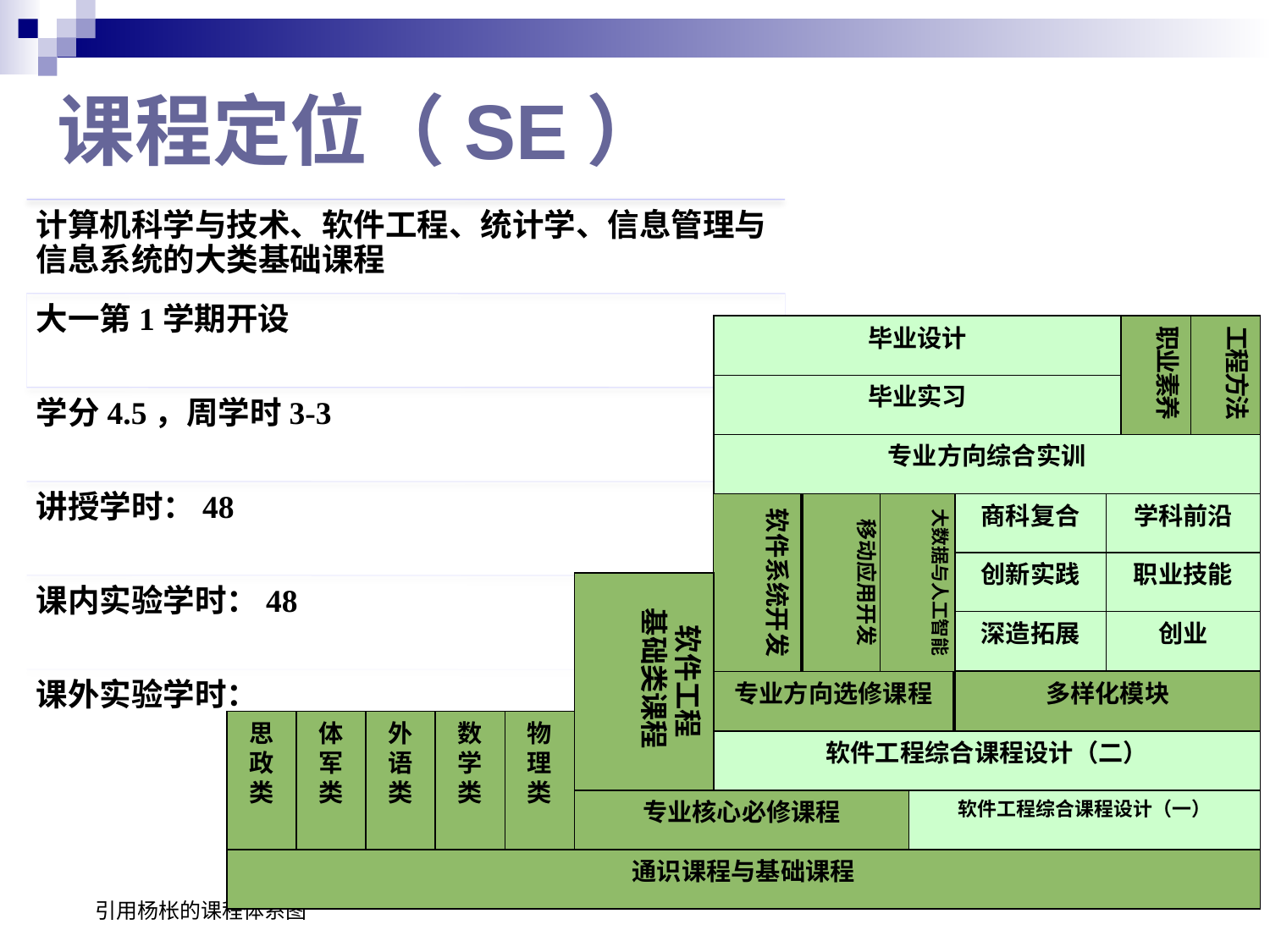

课程定位（SE）
计算机科学与技术、软件工程、统计学、信息管理与信息系统的大类基础课程
大一第1学期开设
学分4.5，周学时3-3
讲授学时：48
课内实验学时：48
课外实验学时：

毕业设计
职业素养
工程方法
毕业实习
专业方向综合实训
软件系统开发
移动应用开发
大数据与人工智能
商科复合
学科前沿
创新实践
职业技能
软件工程
基础类课程
深造拓展
创业
专业方向选修课程
多样化模块
思
政
类
体
军
类
外
语
类
数
学
类
物
理
类
软件工程综合课程设计（二）
专业核心必修课程
软件工程综合课程设计（一）
通识课程与基础课程
引用杨枨的课程体系图